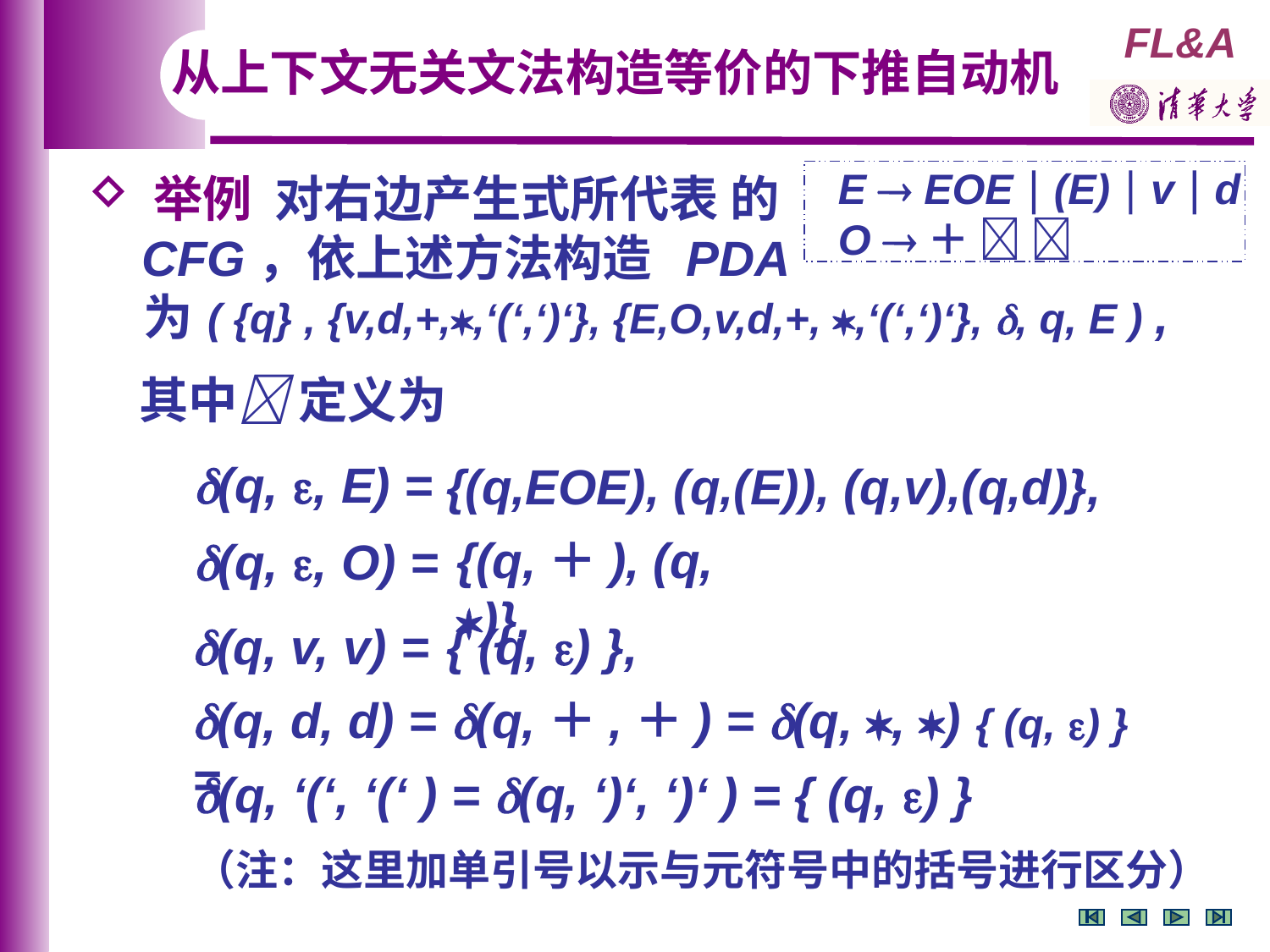

从上下文无关文法构造等价的下推自动机
E → EOE | (E) | v | d
O →＋ | ∗

 举例  对右边产生式所代表 的
    CFG，依上述方法构造  PDA
    为
( {q} , {v,d,+,∗,‘(‘,‘)‘}, {E,O,v,d,+, ∗,‘(‘,‘)‘}, δ, q, E ) ,
其中δ 定义为
δ(q, ε, E) =
{(q,EOE), (q,(E)), (q,v),(q,d)},
{(q,＋), (q, ∗)},
δ(q, ε, O) =
δ(q, v, v) =
{ (q, ε) },
δ(q, d, d) = δ(q,＋,＋) = δ(q, ∗, ∗) =
{ (q, ε) }
δ(q, ‘(‘, ‘(‘ ) = δ(q, ‘)‘, ‘)‘ ) = { (q, ε) }

（注：这里加单引号以示与元符号中的括号进行区分）